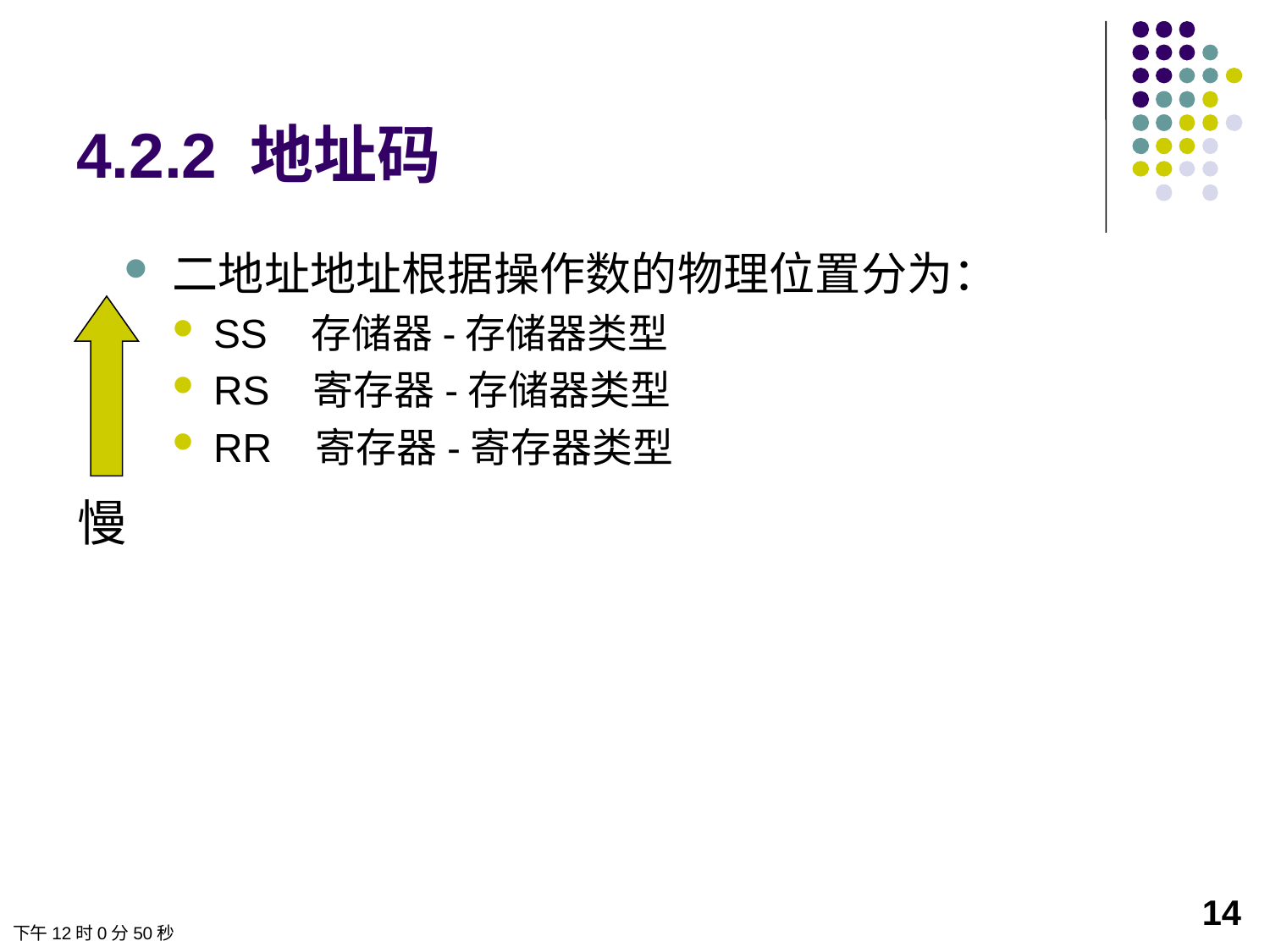

# 4.2.2 地址码
二地址地址根据操作数的物理位置分为：
SS   存储器-存储器类型
RS   寄存器-存储器类型
RR   寄存器-寄存器类型

慢
14
下午12时0分50秒